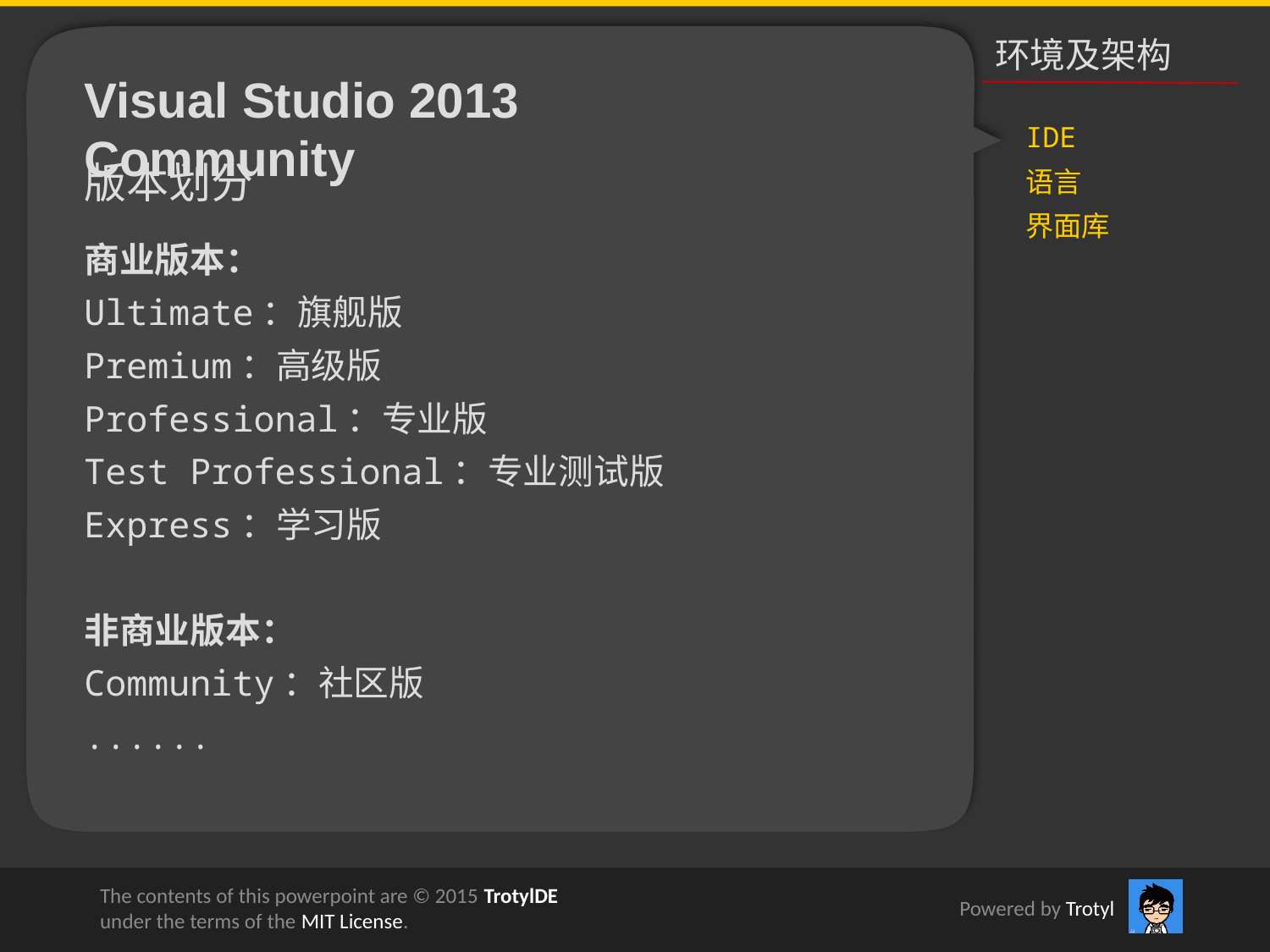

环境及架构
Visual Studio 2013 Community
IDE
语言
界面库
版本划分
商业版本：
Ultimate：旗舰版
Premium：高级版
Professional：专业版
Test Professional：专业测试版
Express：学习版

非商业版本：
Community：社区版
......